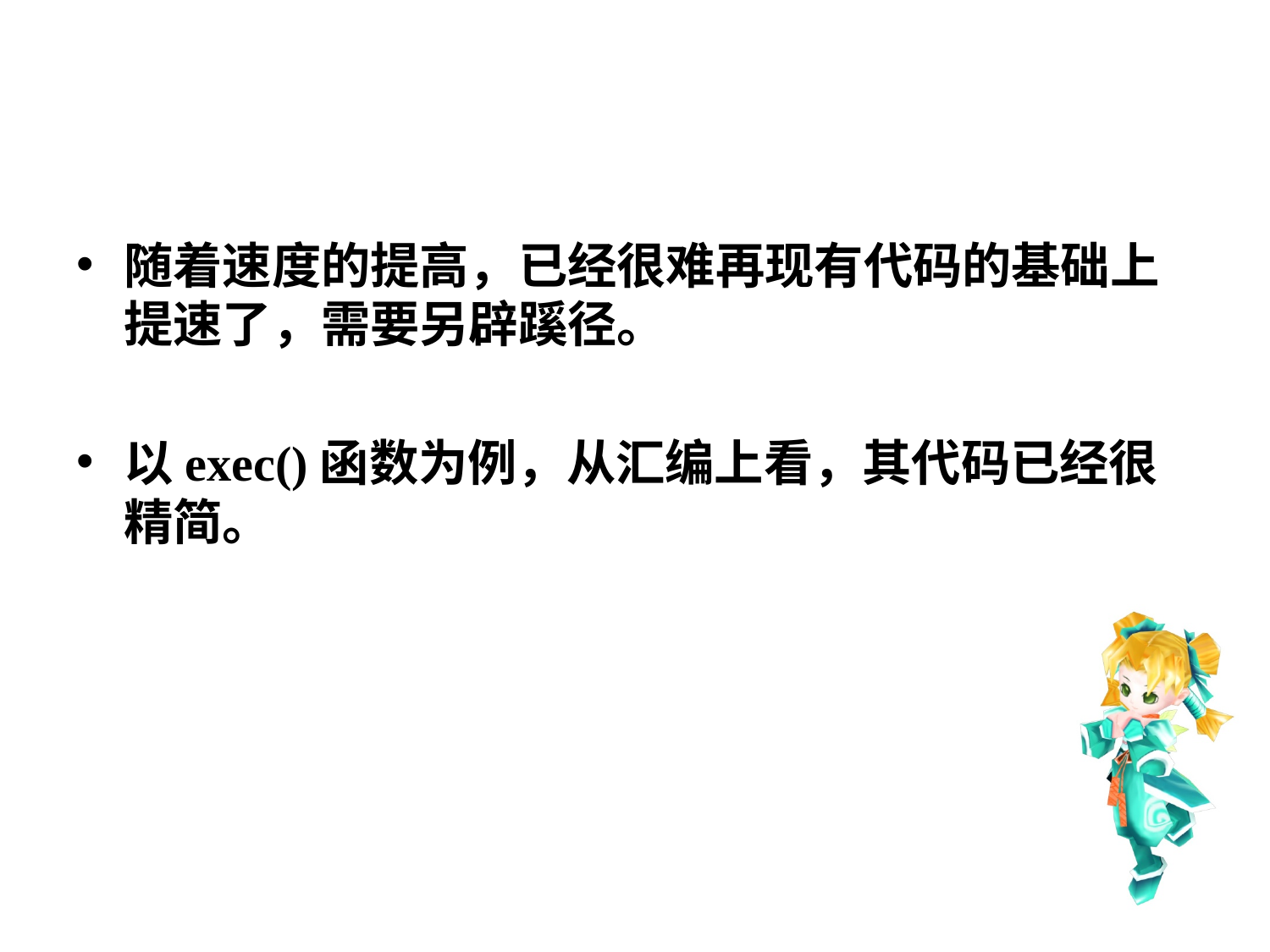

#

随着速度的提高，已经很难再现有代码的基础上提速了，需要另辟蹊径。

以exec()函数为例，从汇编上看，其代码已经很精简。